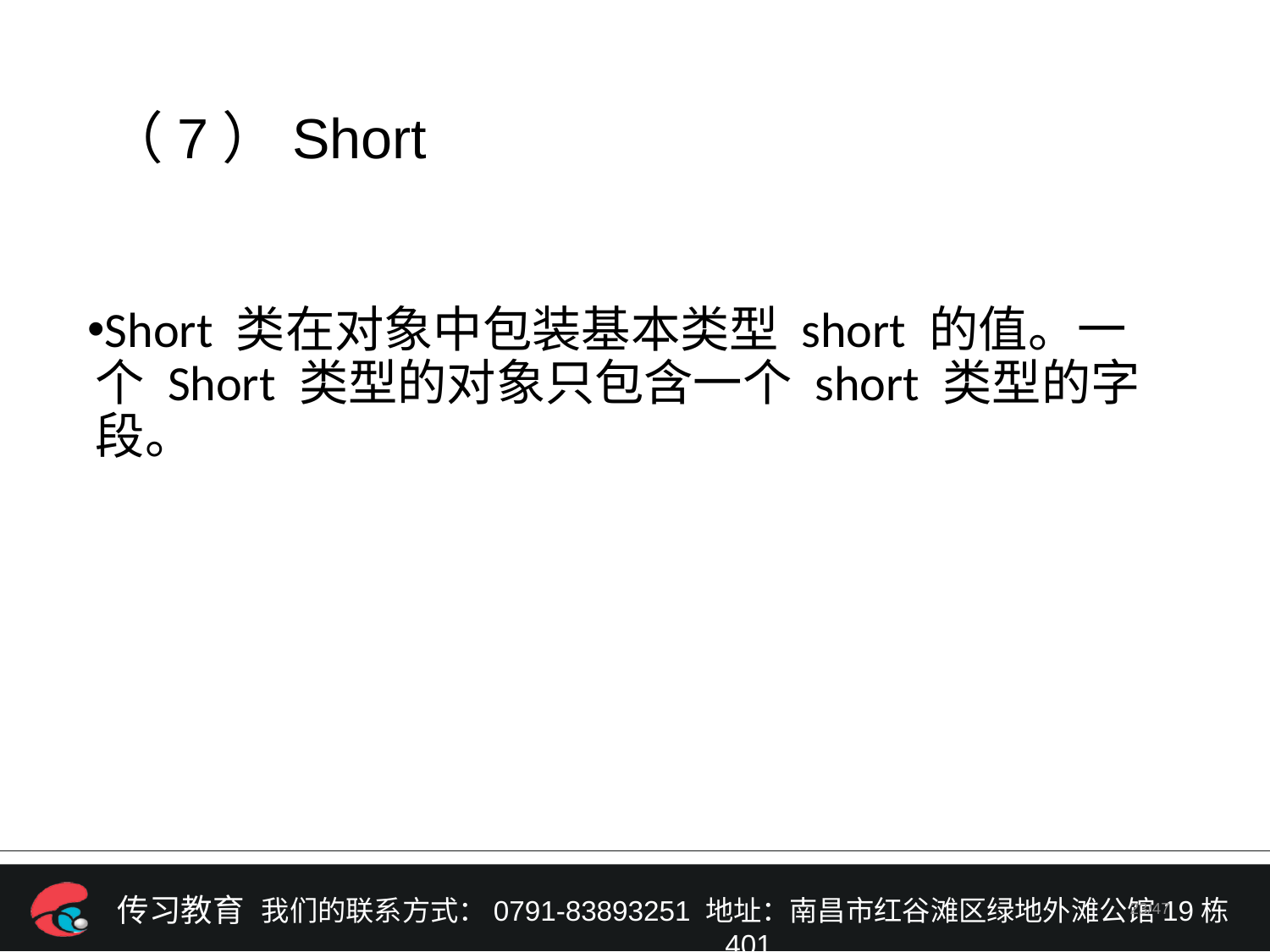

（7）Short

Short 类在对象中包装基本类型 short 的值。一个 Short 类型的对象只包含一个 short 类型的字段。

23/47